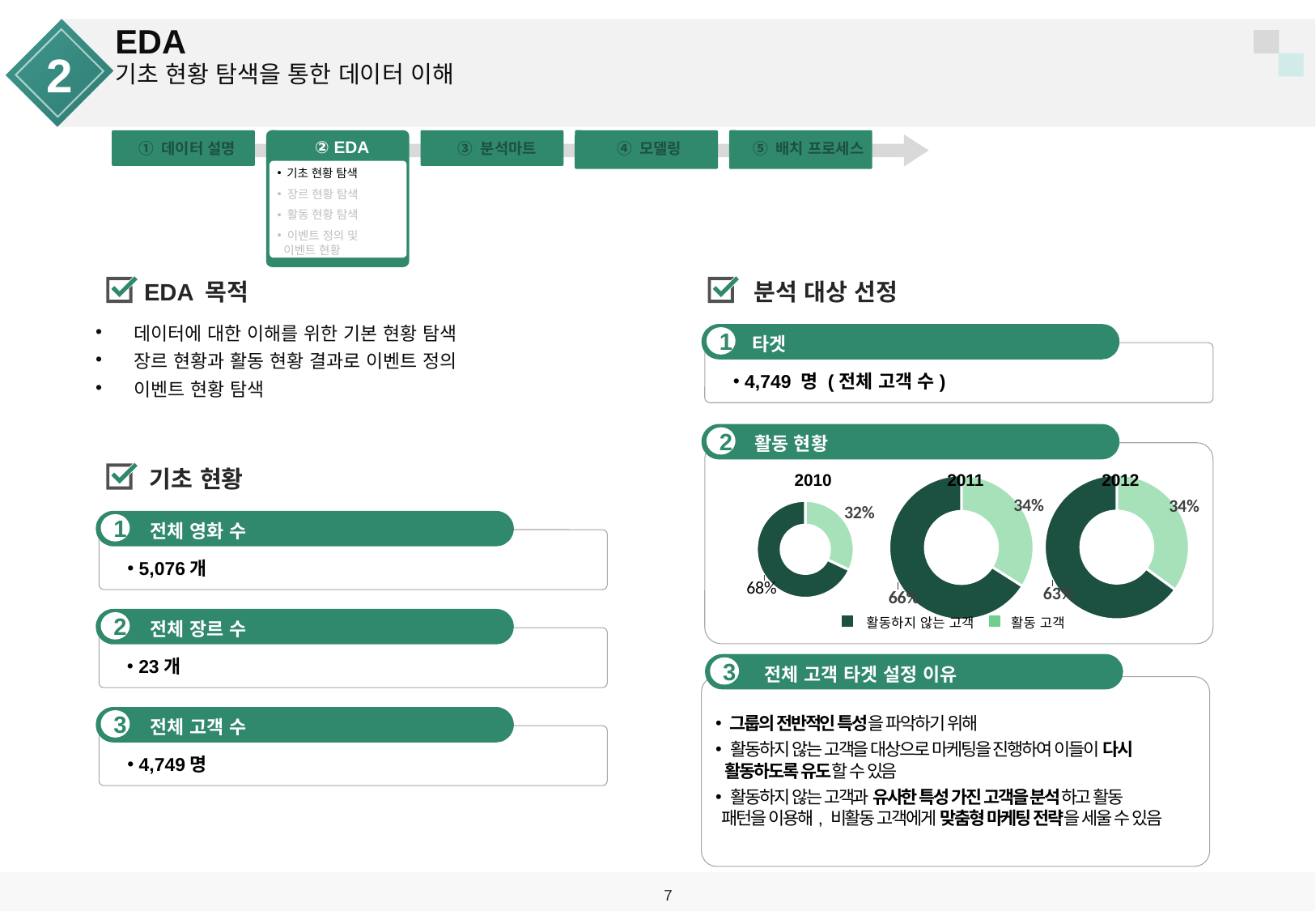

EDA

2
기초 현황 탐색을 통한 데이터 이해

② EDA
① 데이터 설명
③ 분석마트
④ 모델링
⑤ 배치 프로세스

 기초 현황 탐색
 장르 현황 탐색
 활동 현황 탐색
 이벤트 정의 및
  이벤트 현황

EDA 목적

분석 대상 선정
데이터에 대한 이해를 위한 기본 현황 탐색
장르 현황과 활동 현황 결과로 이벤트 정의
이벤트 현황 탐색

1
타겟

 4,749 명 (전체 고객 수)

2
활동 현황

기초 현황

### Chart

| Category |
|---|

### Chart

| Category |  |
|---|---|
| 활동고객 | 0.32 |
| 활동하지 않은 고객 | 0.68 |
2010
2011
2012

### Chart

| Category |  |
|---|---|
| 활동고객 | 0.34 |
| 활동하지 않은 고객 | 0.63 |

### Chart

| Category |  |
|---|---|
| 활동고객 | 0.34 |
| 활동하지 않은 고객 | 0.66 |

1
전체 영화 수

 5,076개
전체 고객 타겟 설정 이유

 그룹의 전반적인 특성을 파악하기 위해
 활동하지 않는 고객을 대상으로 마케팅을 진행하여 이들이 다시
   활동하도록 유도할 수 있음
 활동하지 않는 고객과 유사한 특성 가진 고객을 분석하고 활동
  패턴을 이용해, 비활동 고객에게 맞춤형 마케팅 전략을 세울 수 있음

2
전체 장르 수

 23개
활동하지 않는 고객
활동 고객

3
전체 고객 타겟 설정 이유

3
전체 고객 수

 4,749명
7